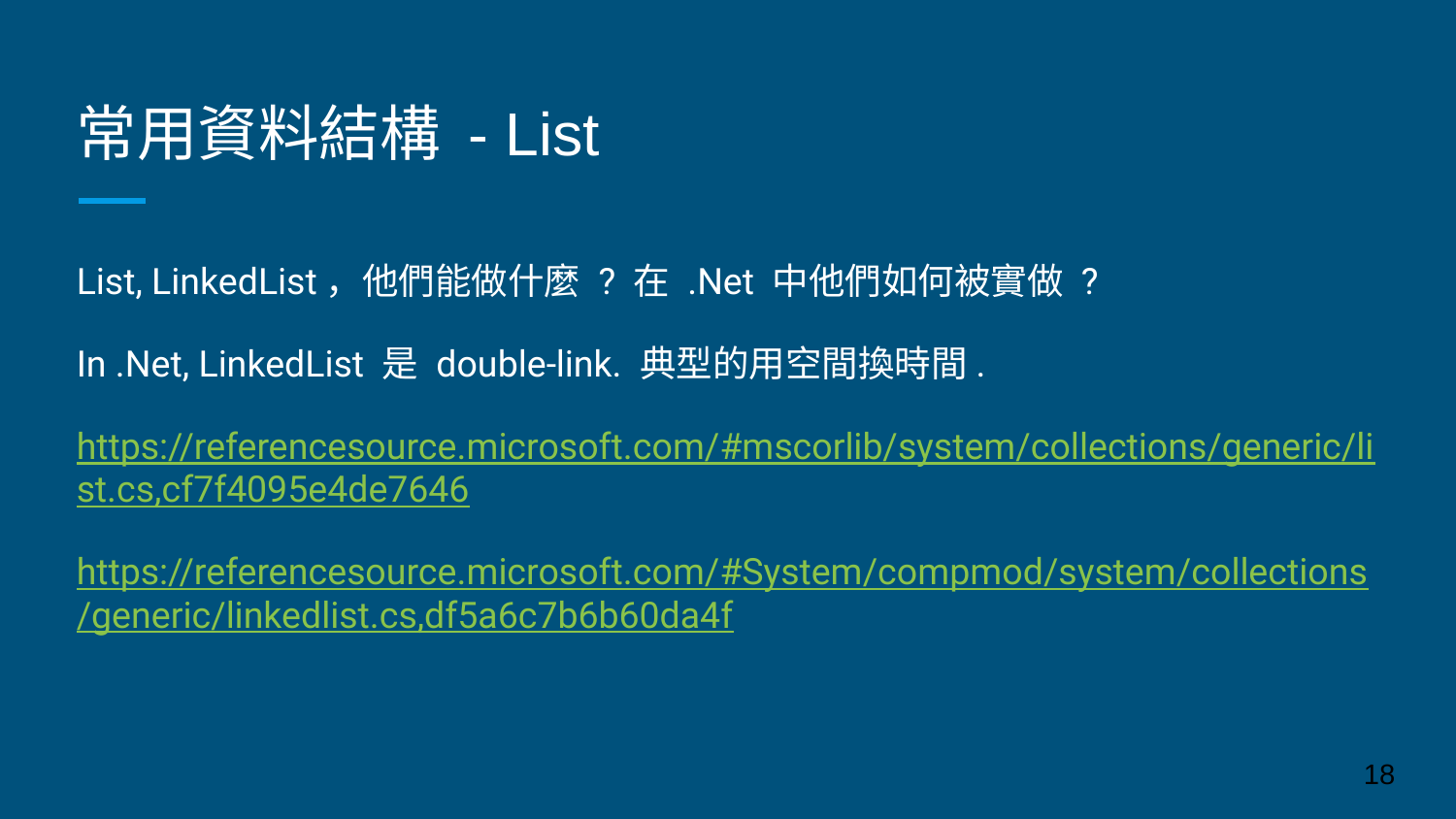

# 常用資料結構 - List
List, LinkedList，他們能做什麼 ? 在 .Net 中他們如何被實做 ?
In .Net, LinkedList 是 double-link. 典型的用空間換時間.
https://referencesource.microsoft.com/#mscorlib/system/collections/generic/list.cs,cf7f4095e4de7646
https://referencesource.microsoft.com/#System/compmod/system/collections/generic/linkedlist.cs,df5a6c7b6b60da4f

18